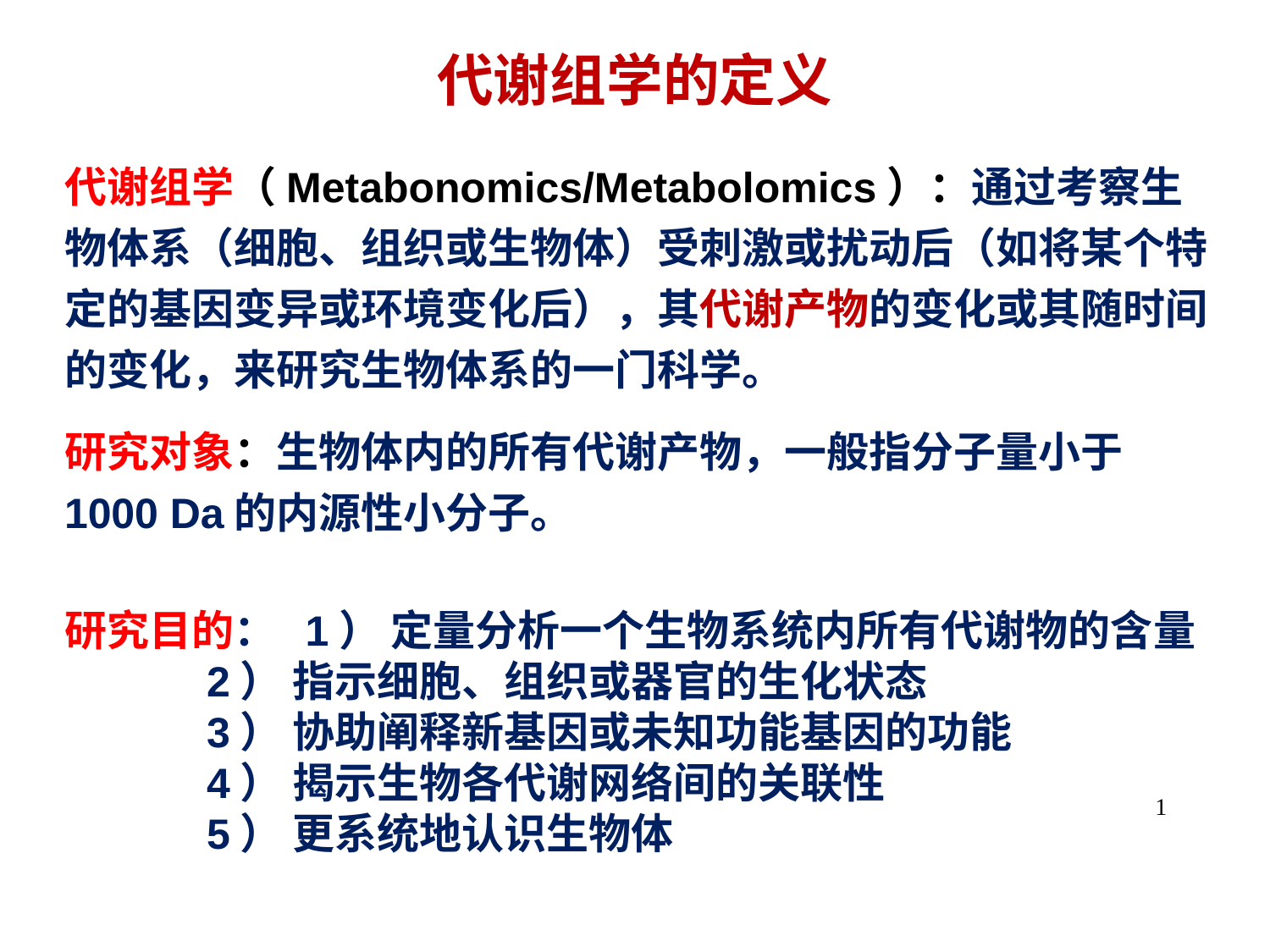

代谢组学的定义
代谢组学（Metabonomics/Metabolomics）：通过考察生物体系（细胞、组织或生物体）受刺激或扰动后（如将某个特定的基因变异或环境变化后），其代谢产物的变化或其随时间的变化，来研究生物体系的一门科学。
研究对象：生物体内的所有代谢产物，一般指分子量小于1000 Da的内源性小分子。

研究目的：  1） 定量分析一个生物系统内所有代谢物的含量
            2） 指示细胞、组织或器官的生化状态
            3） 协助阐释新基因或未知功能基因的功能
            4） 揭示生物各代谢网络间的关联性
            5） 更系统地认识生物体

1